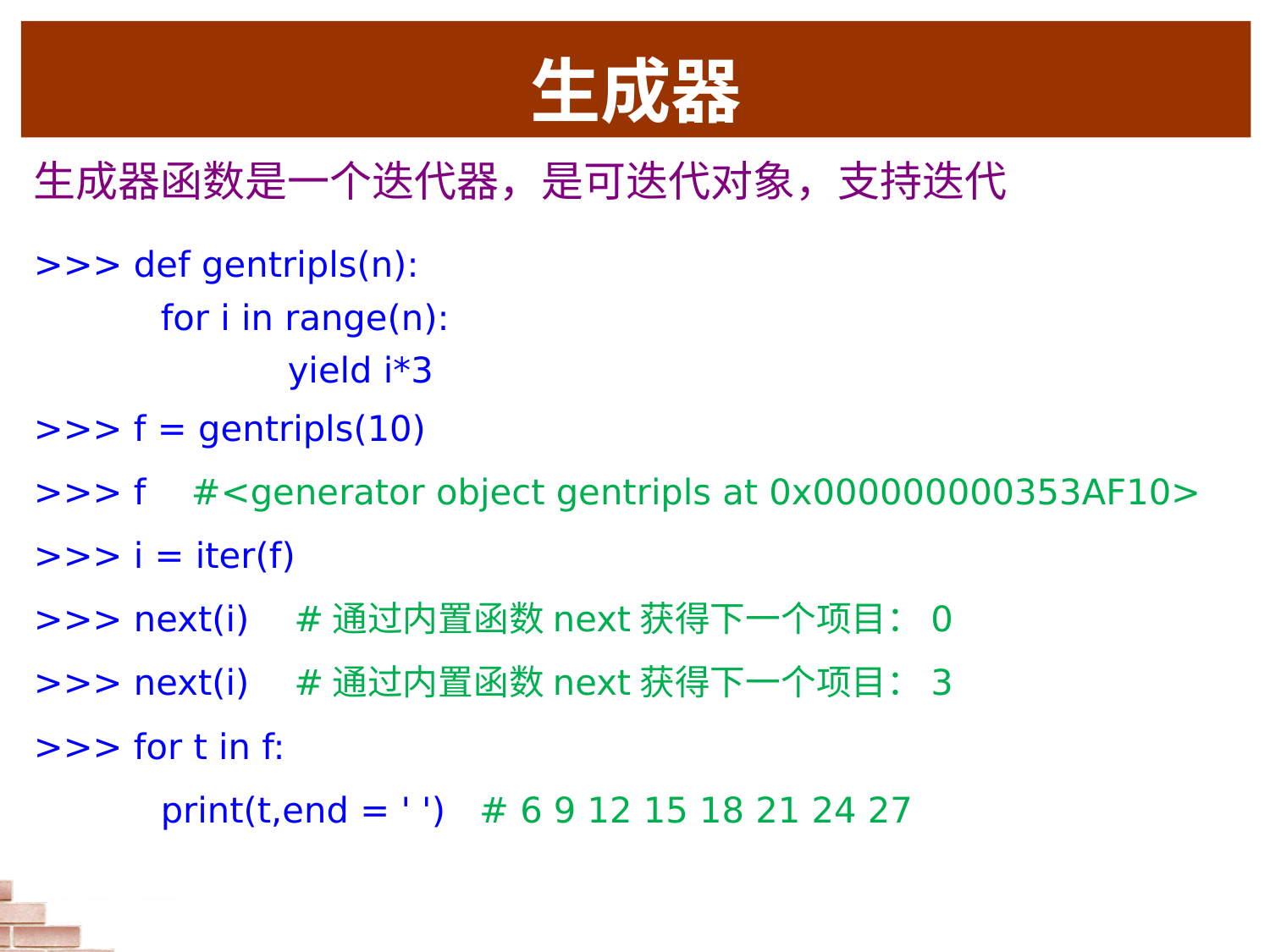

# 生成器
生成器函数是一个迭代器，是可迭代对象，支持迭代
>>> def gentripls(n):
	for i in range(n):
		yield i*3
>>> f = gentripls(10)
>>> f    #<generator object gentripls at 0x000000000353AF10>
>>> i = iter(f)
>>> next(i)    #通过内置函数next获得下一个项目：0
>>> next(i)    #通过内置函数next获得下一个项目：3
>>> for t in f:
	print(t,end = ' ')   # 6 9 12 15 18 21 24 27